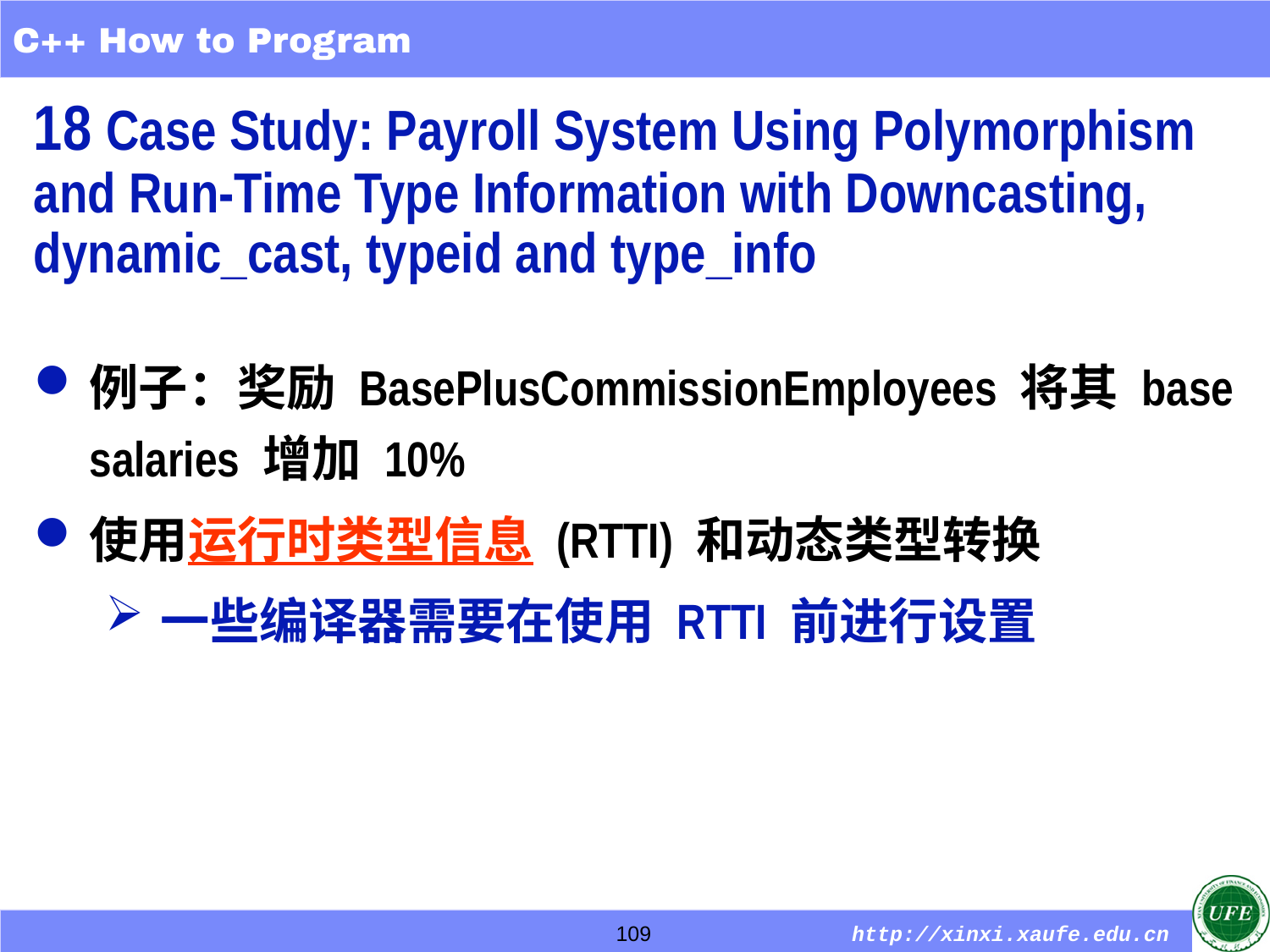

18 Case Study: Payroll System Using Polymorphism and Run-Time Type Information with Downcasting, dynamic_cast, typeid and type_info
例子：奖励 BasePlusCommissionEmployees 将其 base salaries 增加 10%
使用运行时类型信息 (RTTI) 和动态类型转换
一些编译器需要在使用 RTTI 前进行设置
109